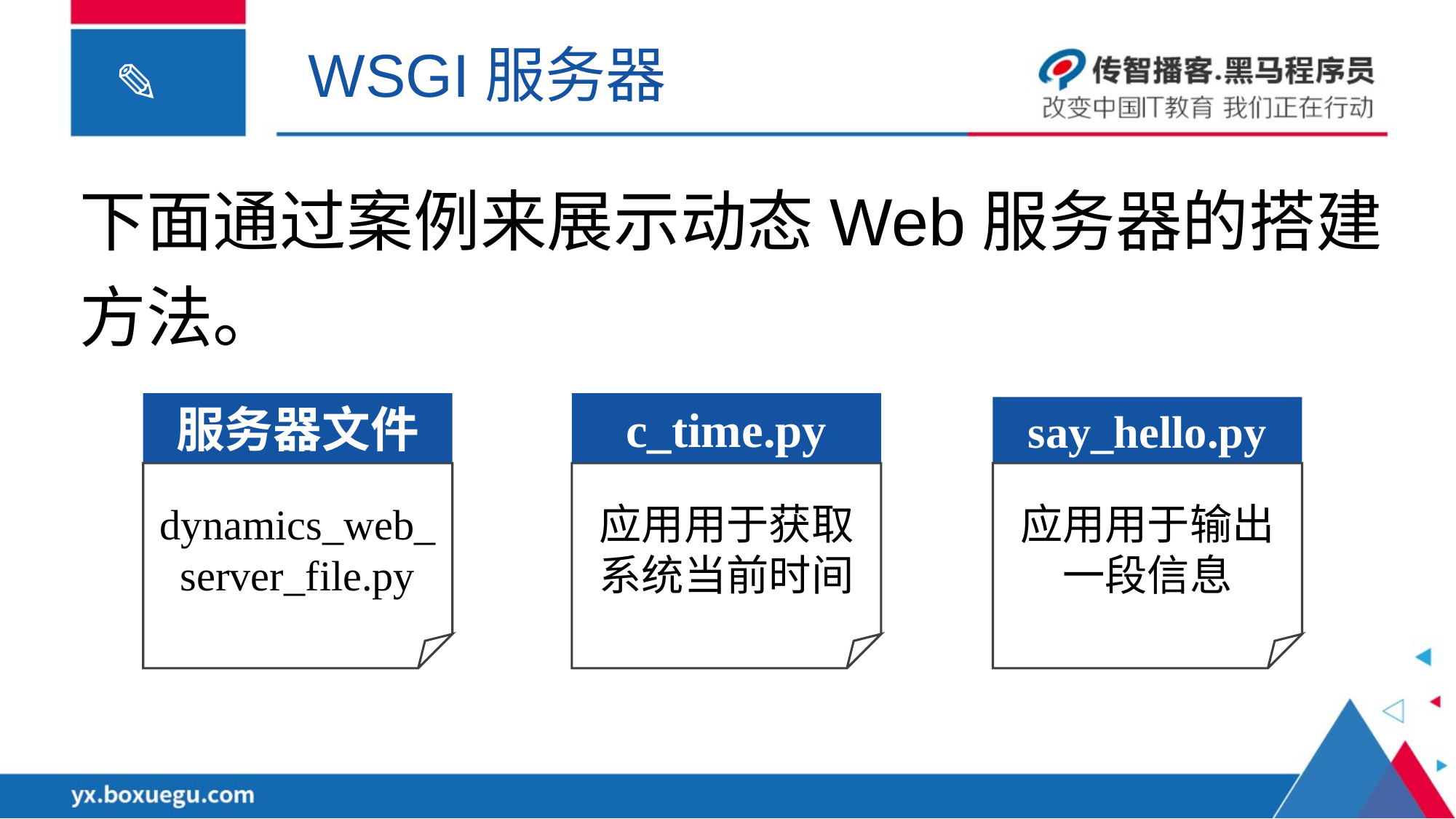

WSGI服务器
下面通过案例来展示动态Web服务器的搭建方法。
服务器文件
c_time.py
say_hello.py
dynamics_web_server_file.py
应用用于获取系统当前时间
应用用于输出一段信息